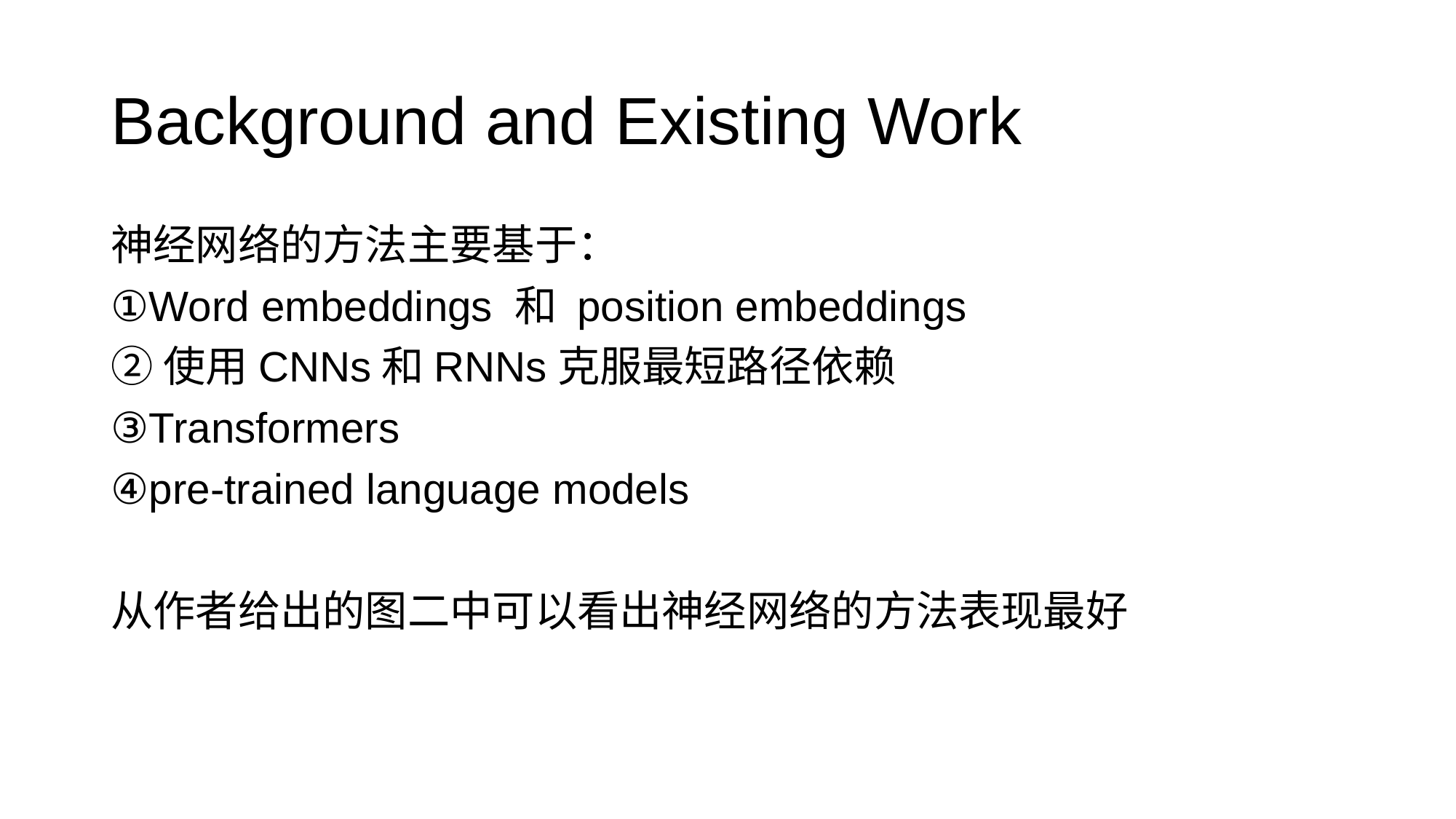

# Background and Existing Work
神经网络的方法主要基于：
①Word embeddings 和 position embeddings
②使用CNNs和RNNs克服最短路径依赖
③Transformers
④pre-trained language models

从作者给出的图二中可以看出神经网络的方法表现最好